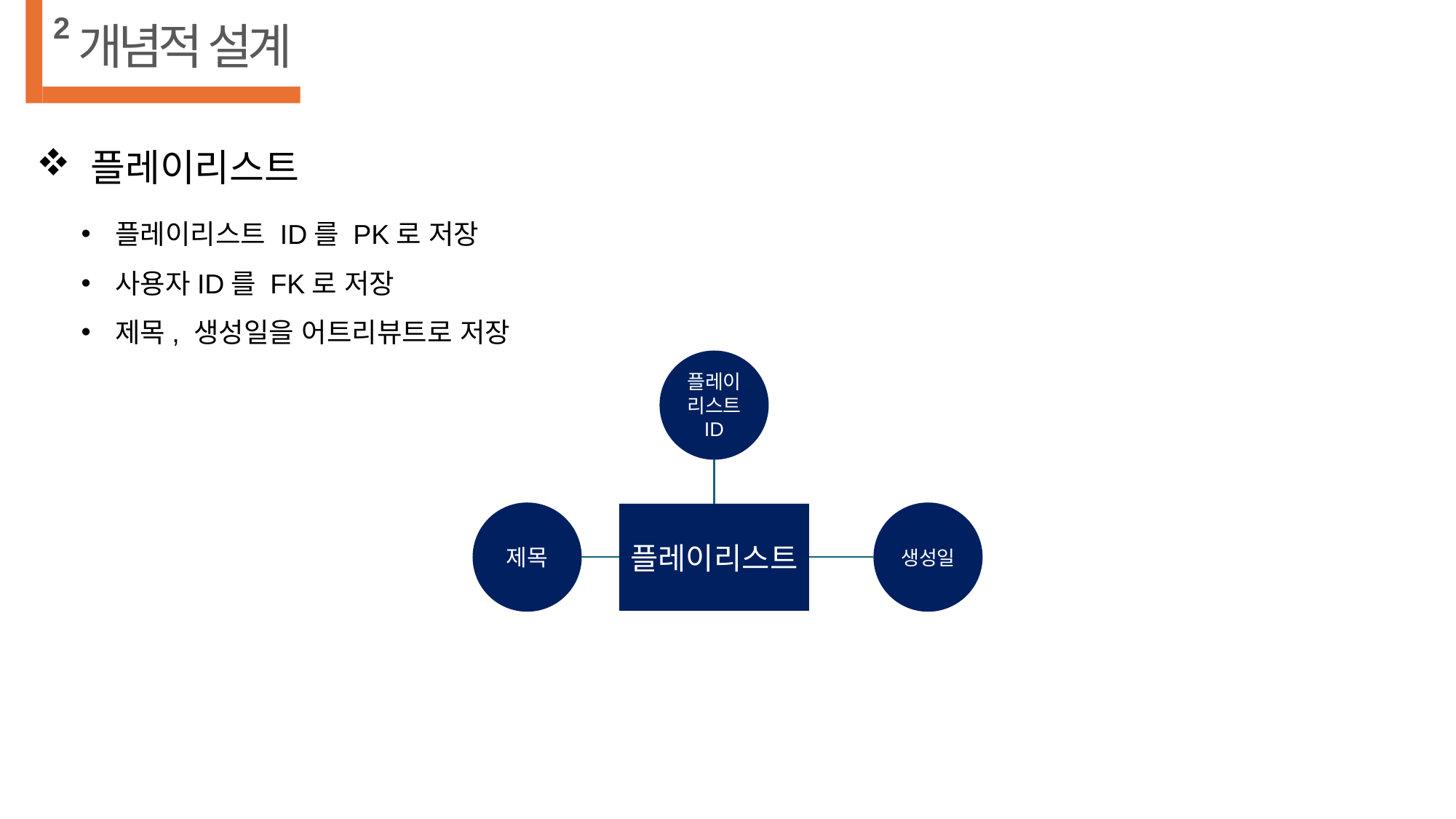

2
개념적 설계
 플레이리스트
플레이리스트 ID를 PK로 저장
사용자ID를 FK로 저장
제목, 생성일을 어트리뷰트로 저장
플레이리스트 ID
제목
생성일
플레이리스트